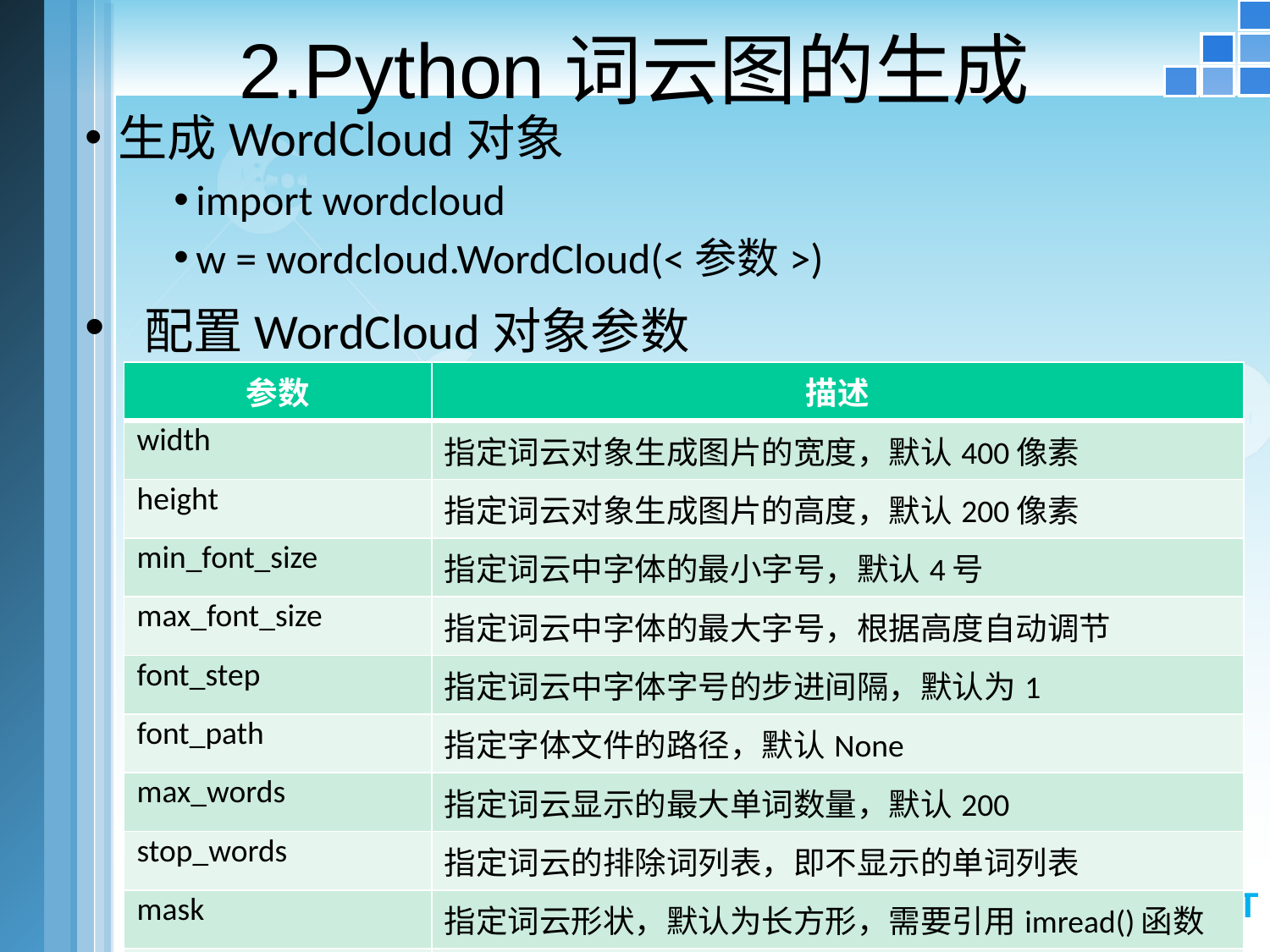

# 2.Python词云图的生成
生成WordCloud对象
import wordcloud
w = wordcloud.WordCloud(<参数>)
 配置WordCloud对象参数
| 参数 | 描述 |
| --- | --- |
| width | 指定词云对象生成图片的宽度，默认400像素 |
| height | 指定词云对象生成图片的高度，默认200像素 |
| min\_font\_size | 指定词云中字体的最小字号，默认4号 |
| max\_font\_size | 指定词云中字体的最大字号，根据高度自动调节 |
| font\_step | 指定词云中字体字号的步进间隔，默认为1 |
| font\_path | 指定字体文件的路径，默认None |
| max\_words | 指定词云显示的最大单词数量，默认200 |
| stop\_words | 指定词云的排除词列表，即不显示的单词列表 |
| mask | 指定词云形状，默认为长方形，需要引用imread()函数 |
| background\_color | 指定词云图片的背景颜色，默认为黑色 |